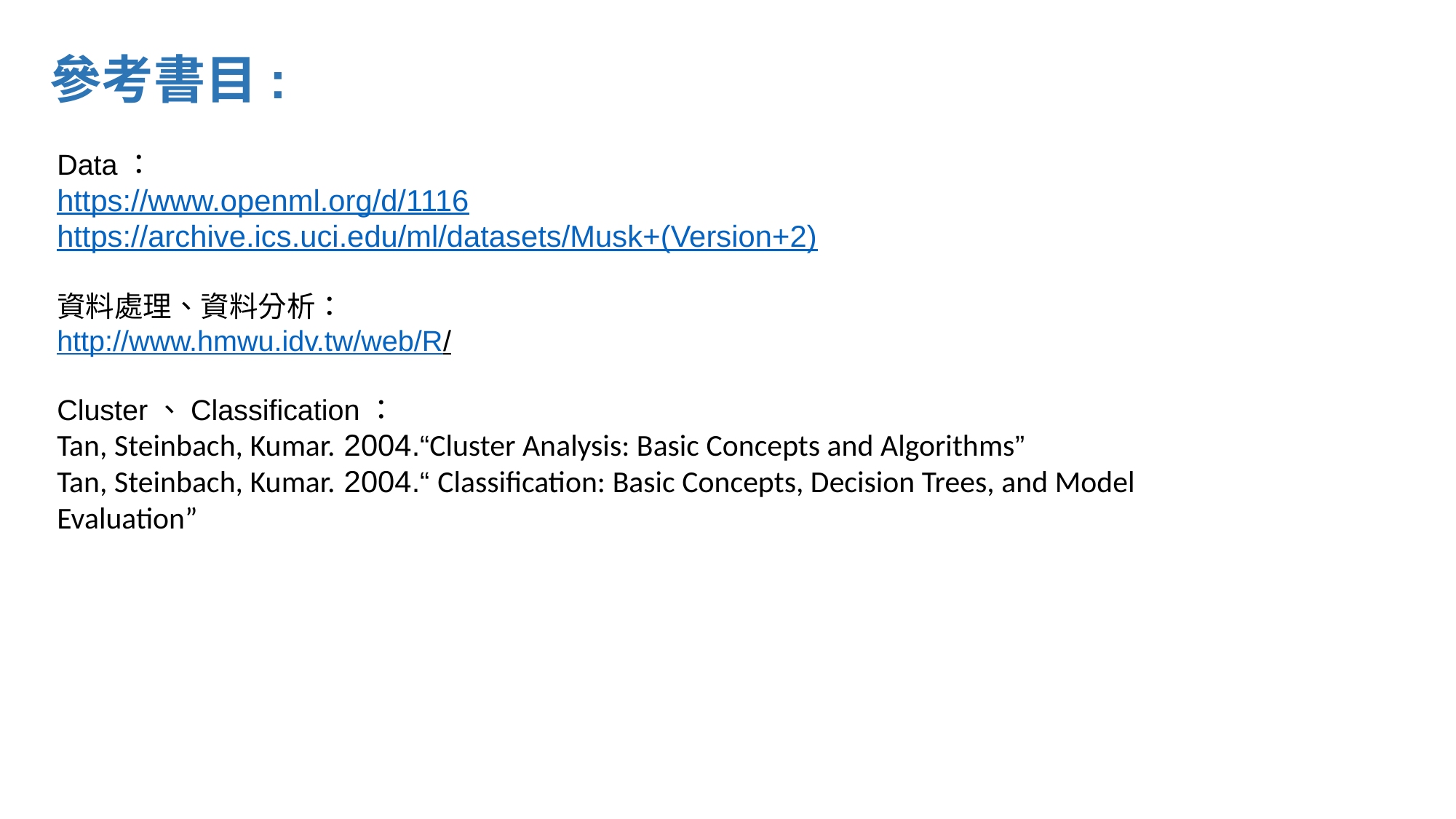

參考書目:
Data：
https://www.openml.org/d/1116
https://archive.ics.uci.edu/ml/datasets/Musk+(Version+2)
資料處理、資料分析：
http://www.hmwu.idv.tw/web/R/

Cluster、Classification：
Tan, Steinbach, Kumar. 2004.“Cluster Analysis: Basic Concepts and Algorithms”
Tan, Steinbach, Kumar. 2004.“ Classification: Basic Concepts, Decision Trees, and Model Evaluation”